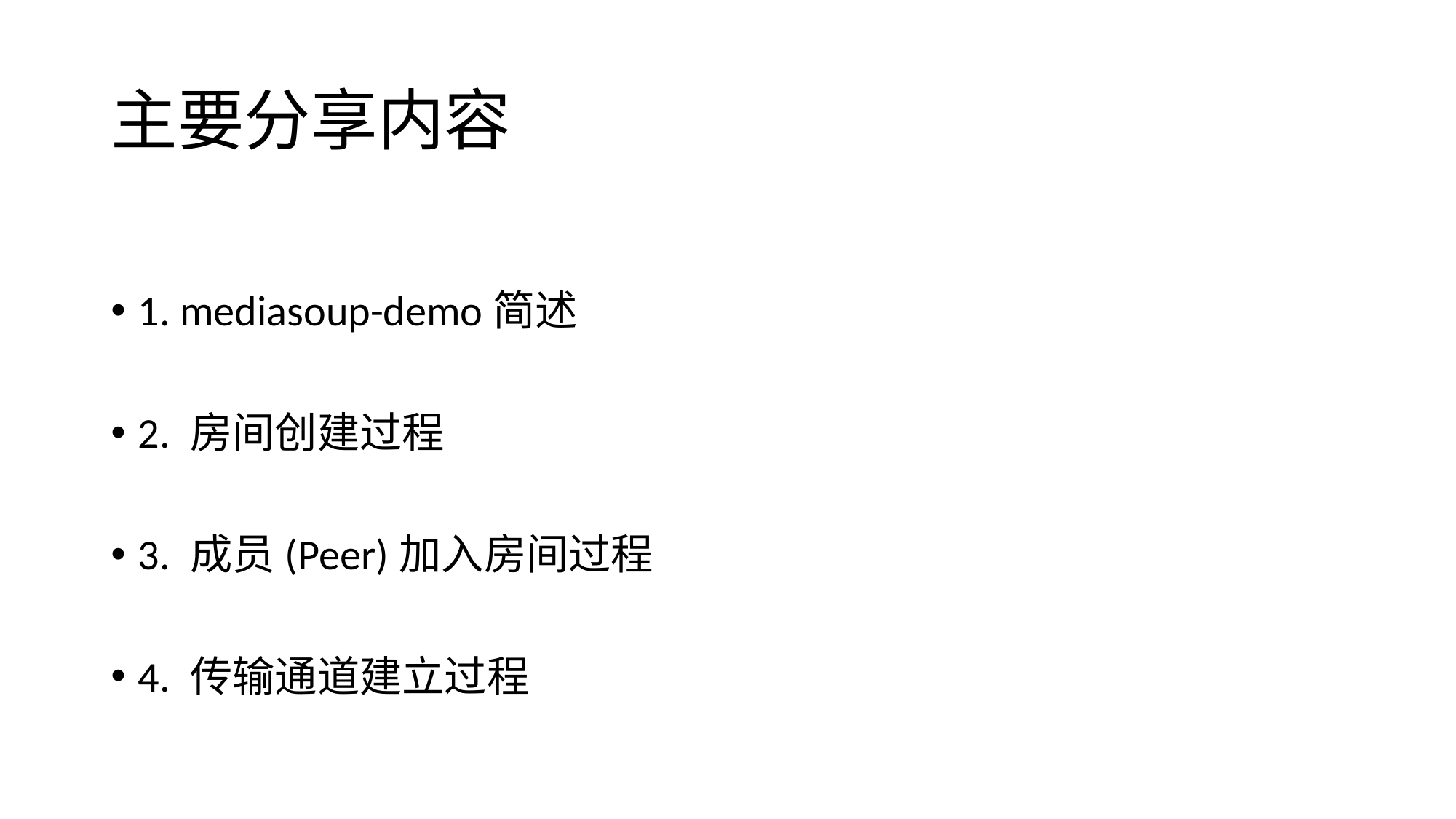

# 主要分享内容

1. mediasoup-demo简述

2. 房间创建过程

3. 成员(Peer)加入房间过程

4. 传输通道建立过程